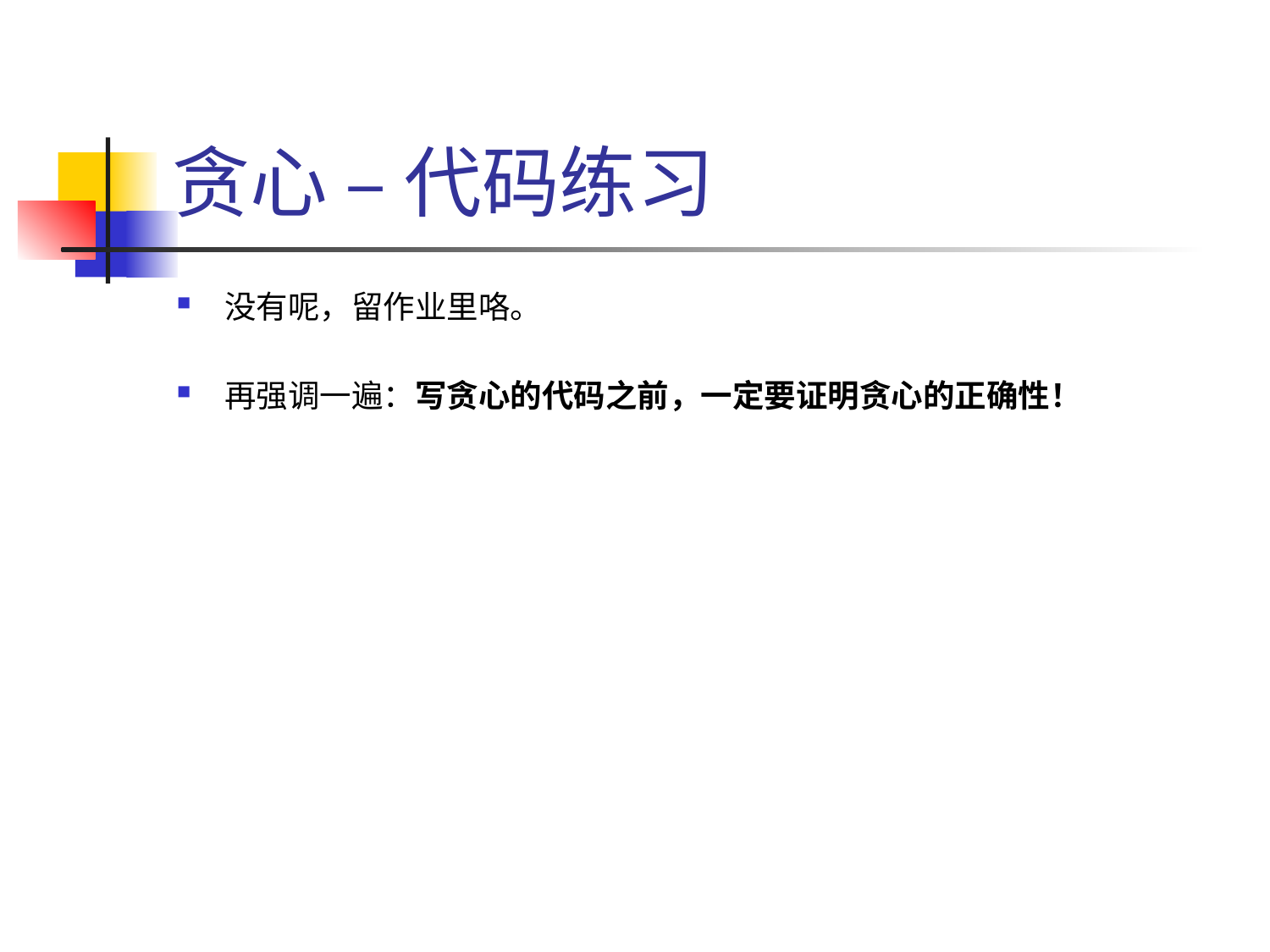

# 贪心 – 代码练习
没有呢，留作业里咯。

再强调一遍：写贪心的代码之前，一定要证明贪心的正确性！